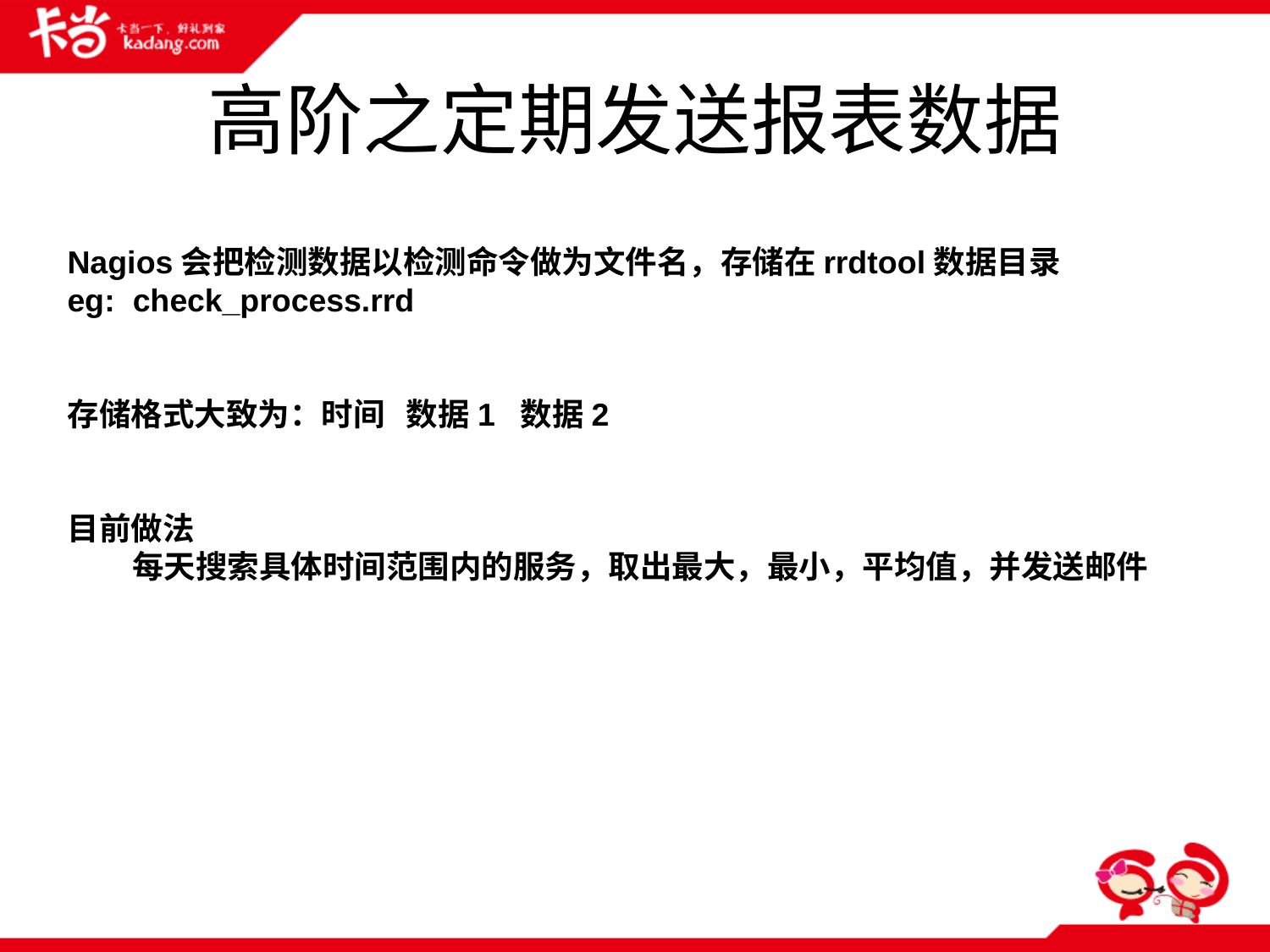

# 高阶之定期发送报表数据
Nagios会把检测数据以检测命令做为文件名，存储在rrdtool数据目录
eg:  check_process.rrd

存储格式大致为：时间   数据1  数据2

目前做法
        每天搜索具体时间范围内的服务，取出最大，最小，平均值，并发送邮件